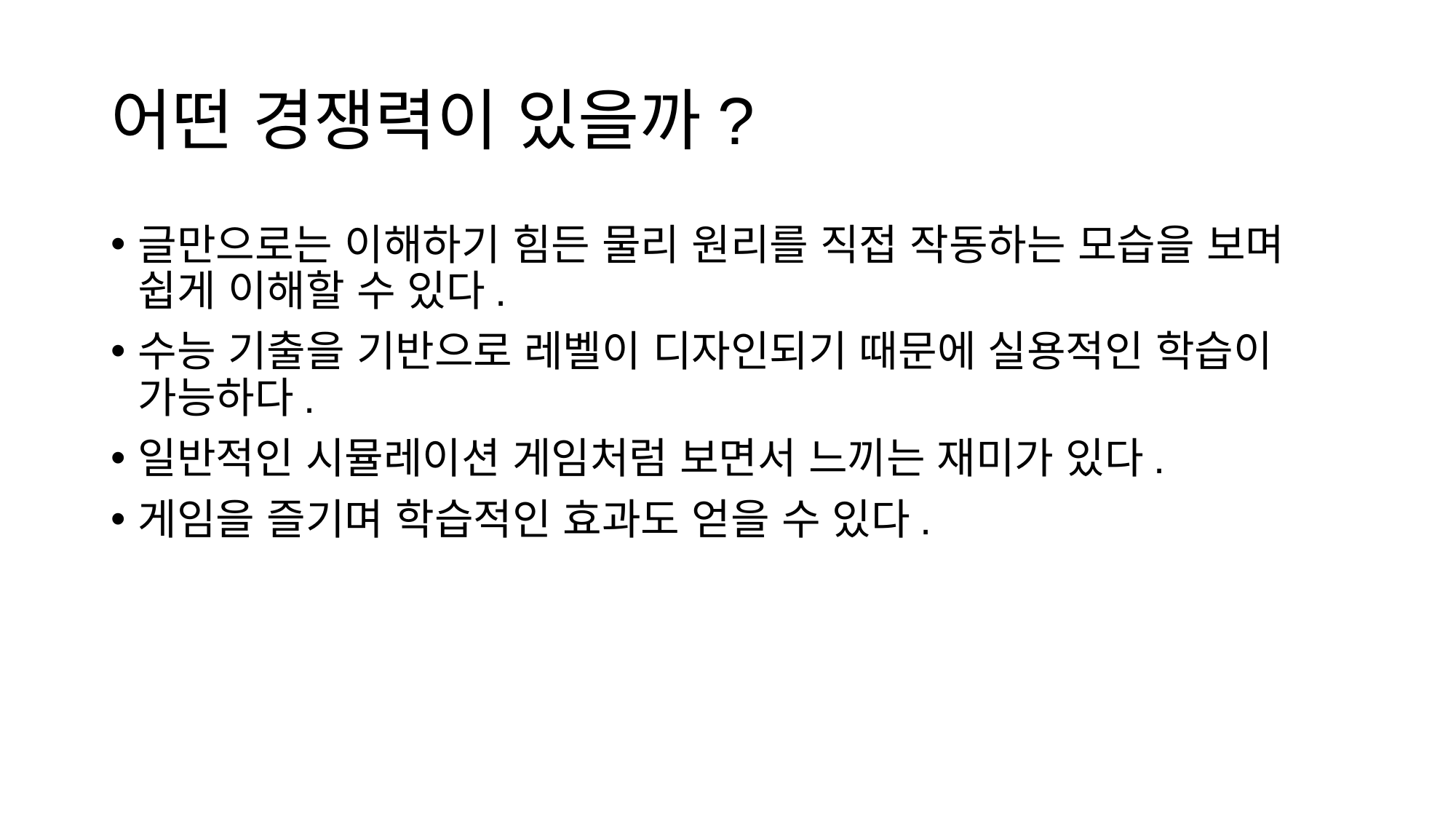

# 어떤 경쟁력이 있을까?
글만으로는 이해하기 힘든 물리 원리를 직접 작동하는 모습을 보며 쉽게 이해할 수 있다.
수능 기출을 기반으로 레벨이 디자인되기 때문에 실용적인 학습이 가능하다.
일반적인 시뮬레이션 게임처럼 보면서 느끼는 재미가 있다.
게임을 즐기며 학습적인 효과도 얻을 수 있다.